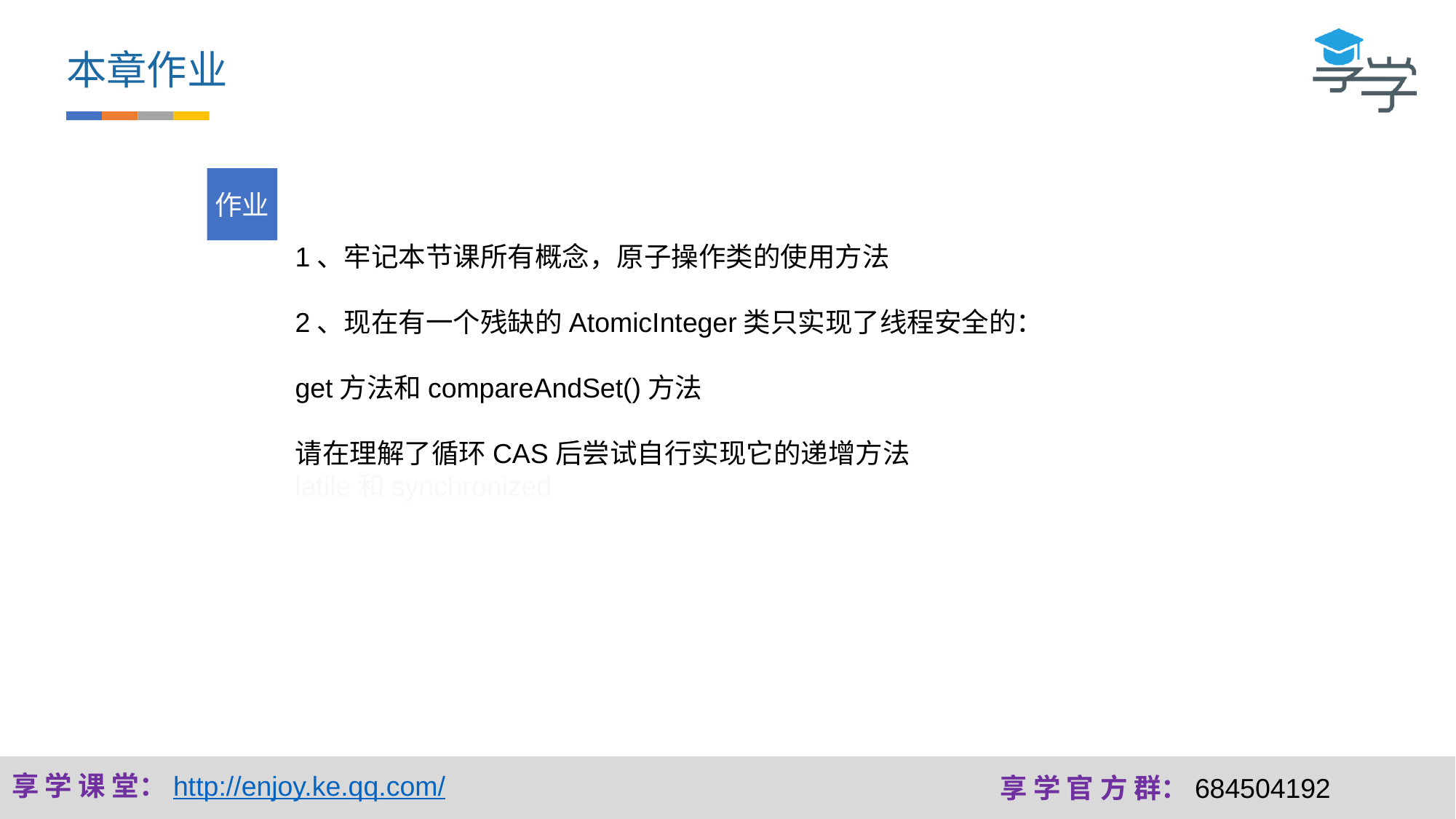

本章作业

作业

1、牢记本节课所有概念，原子操作类的使用方法

2、现在有一个残缺的AtomicInteger类只实现了线程安全的：

get方法和compareAndSet()方法

请在理解了循环CAS后尝试自行实现它的递增方法
latile和synchronized